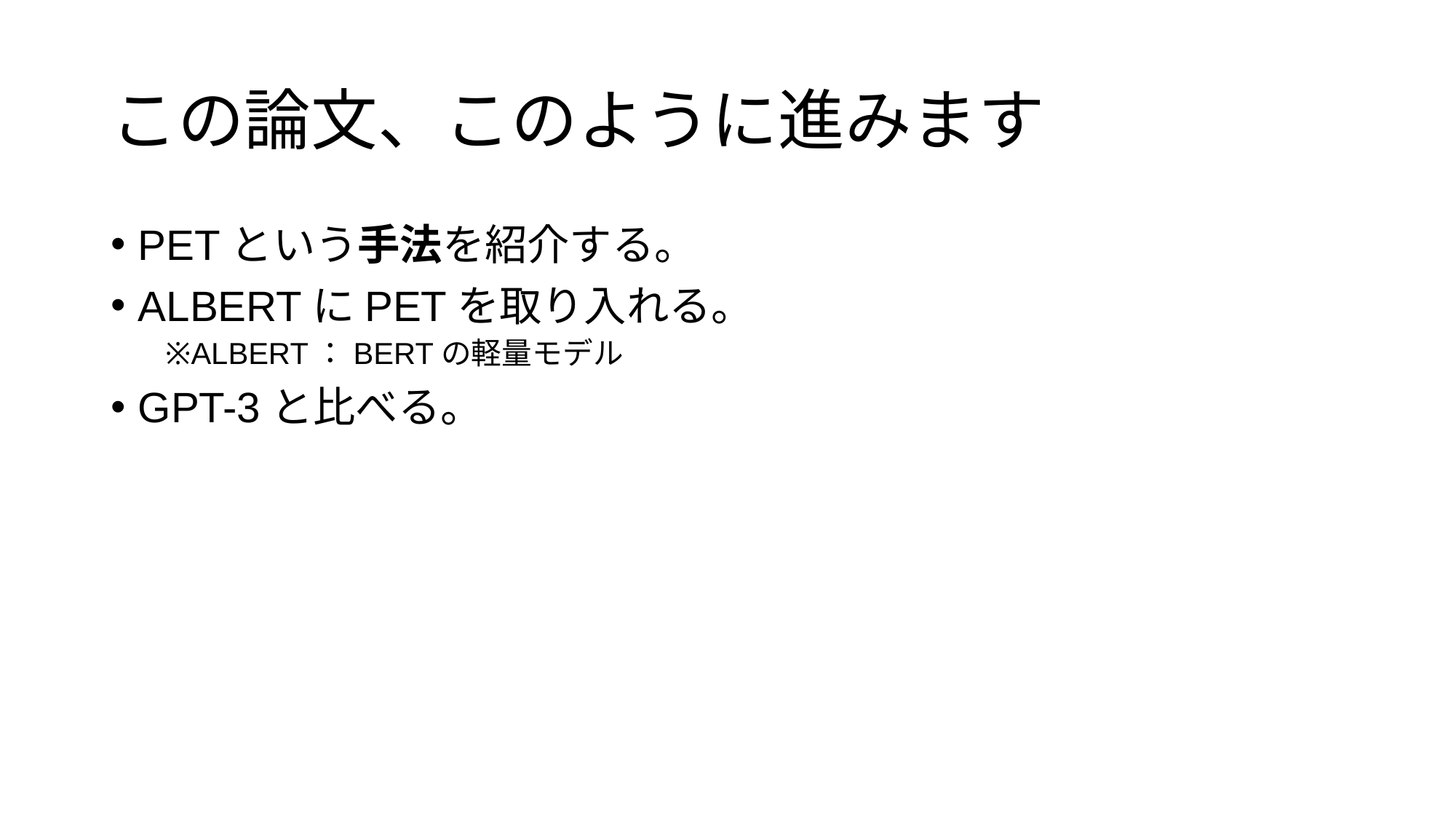

# この論文、このように進みます
PETという手法を紹介する。
ALBERTにPETを取り入れる。
※ALBERT：BERTの軽量モデル
GPT-3と比べる。